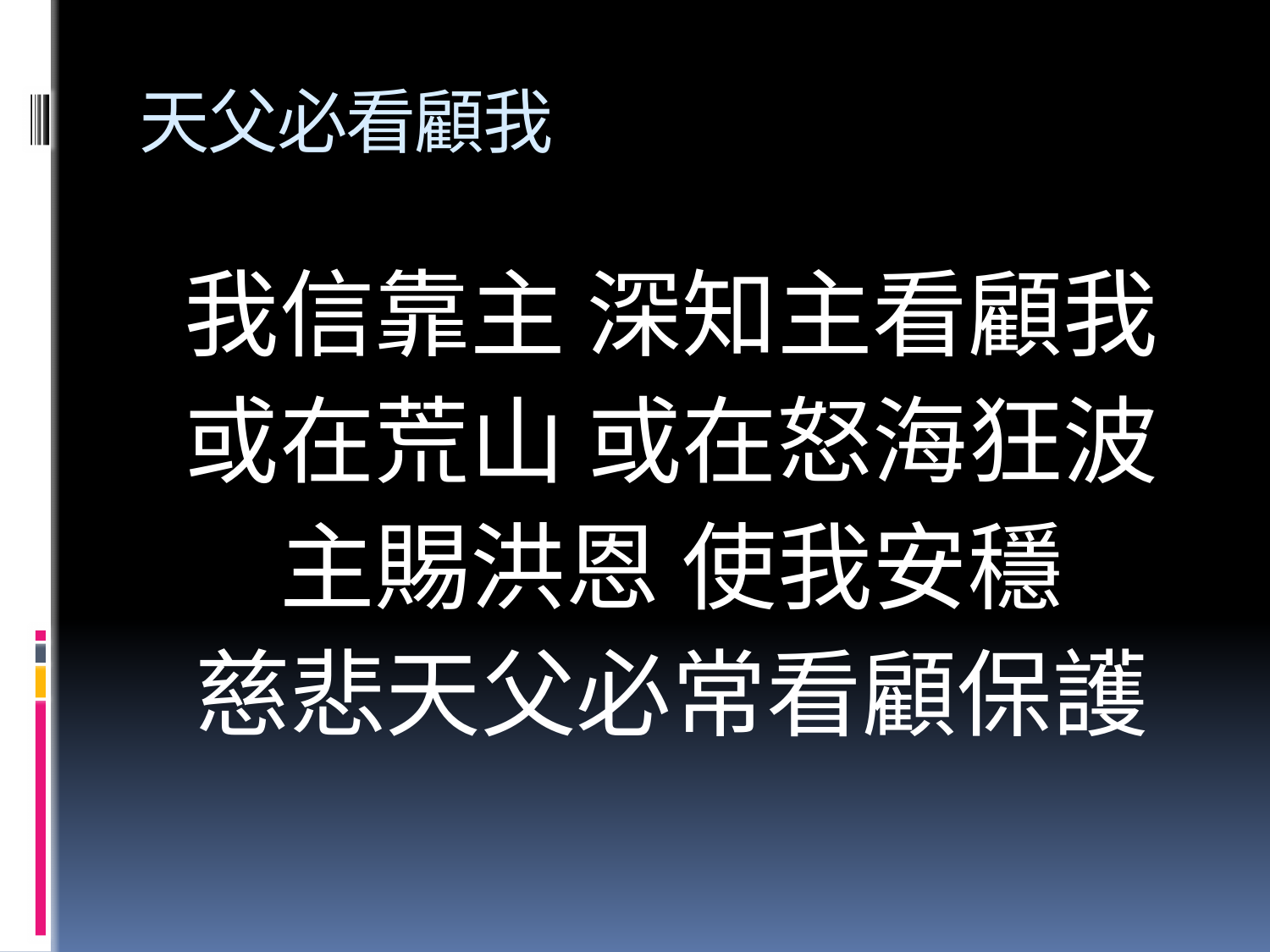

# 天父必看顧我
我信靠主 深知主看顧我
或在荒山 或在怒海狂波
主賜洪恩 使我安穩
慈悲天父必常看顧保護